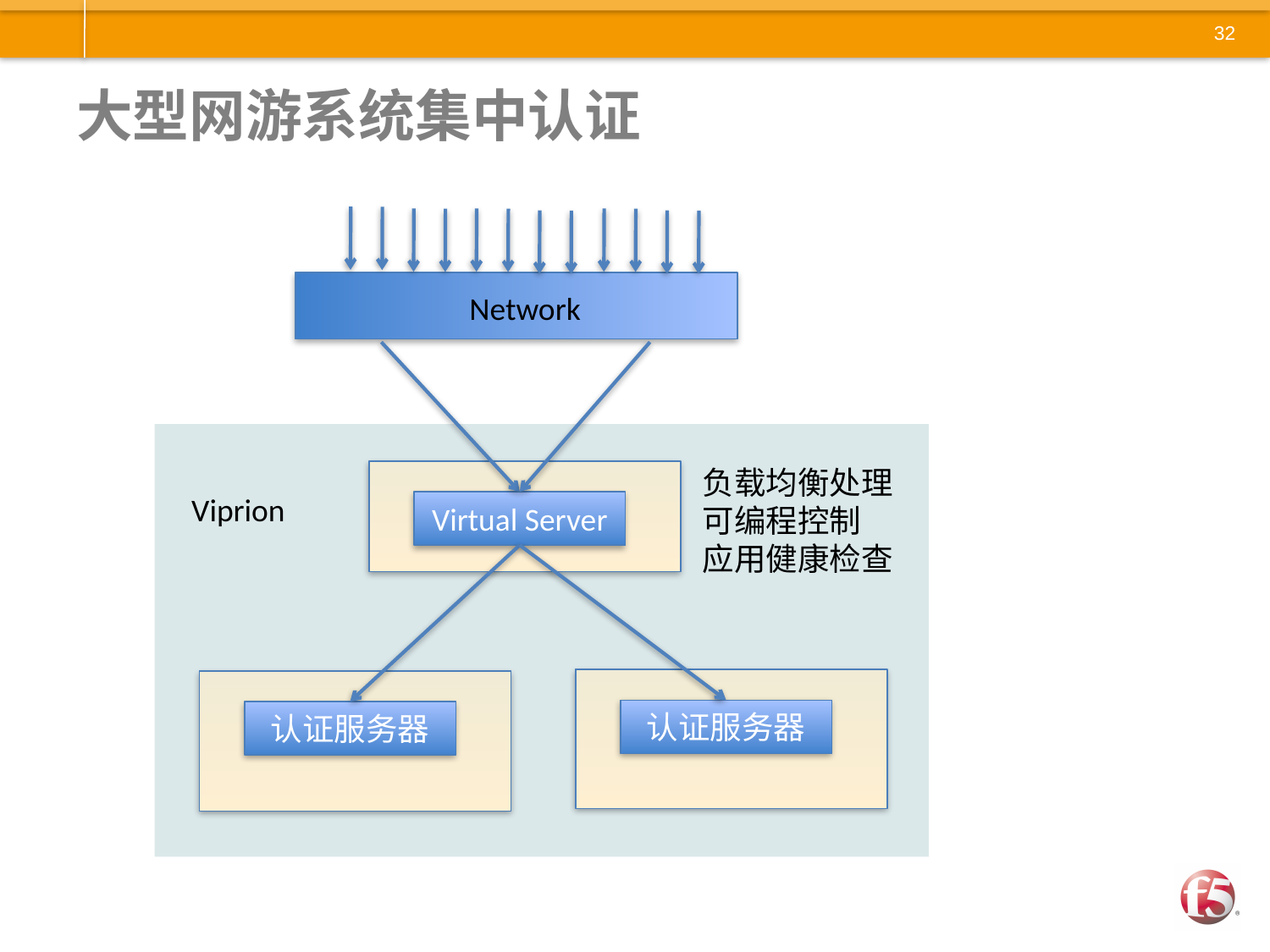

# 大型网游系统集中认证

Network

负载均衡处理
可编程控制
应用健康检查

Viprion
Virtual Server

认证服务器
认证服务器